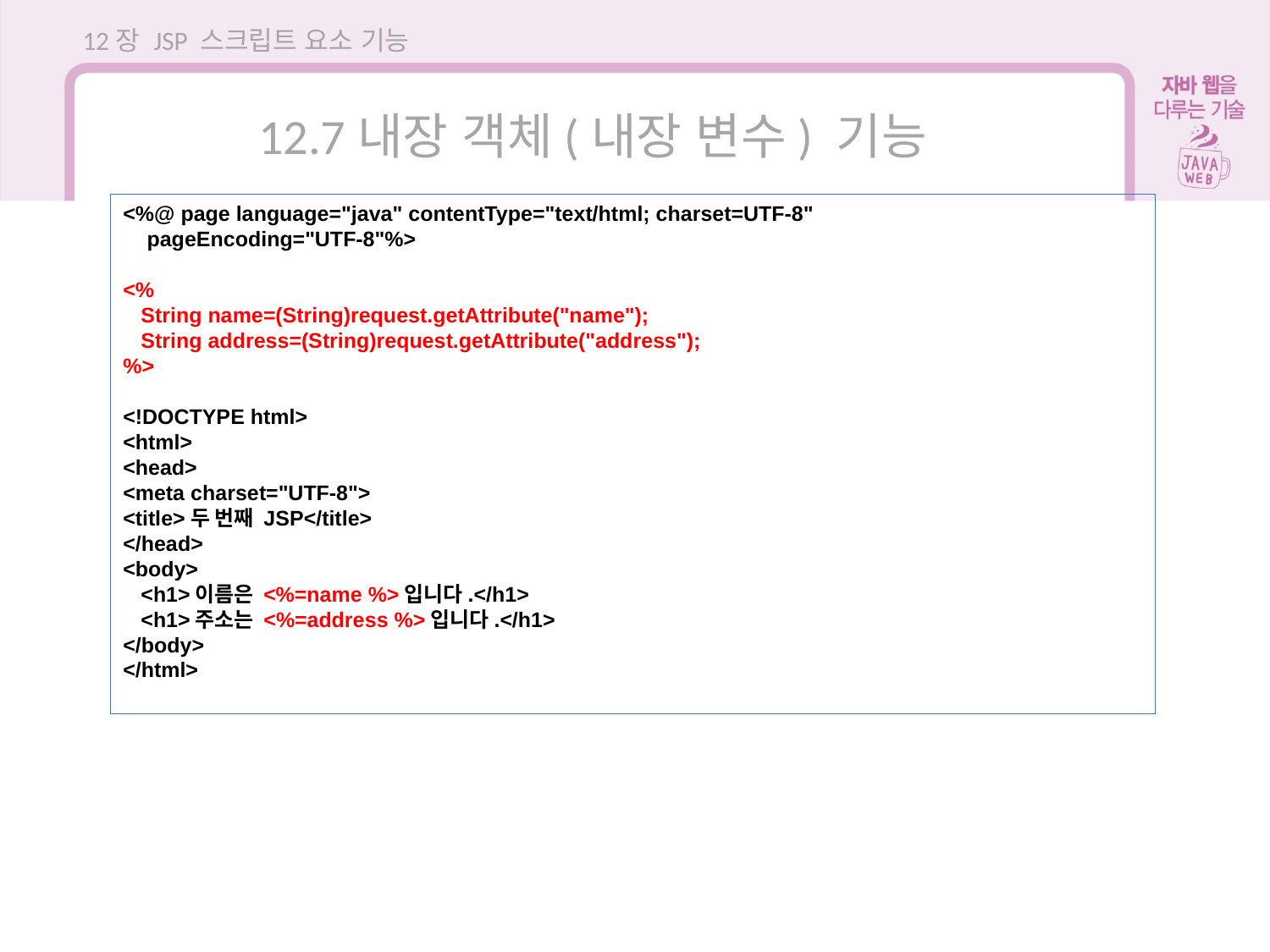

12장 JSP 스크립트 요소 기능
12.7내장 객체(내장 변수) 기능
<%@ page language="java" contentType="text/html; charset=UTF-8"
    pageEncoding="UTF-8"%>

<%
   String name=(String)request.getAttribute("name");
   String address=(String)request.getAttribute("address");
%>

<!DOCTYPE html>
<html>
<head>
<meta charset="UTF-8">
<title>두 번째 JSP</title>
</head>
<body>
   <h1>이름은 <%=name %>입니다.</h1>
   <h1>주소는 <%=address %>입니다.</h1>
</body>
</html>